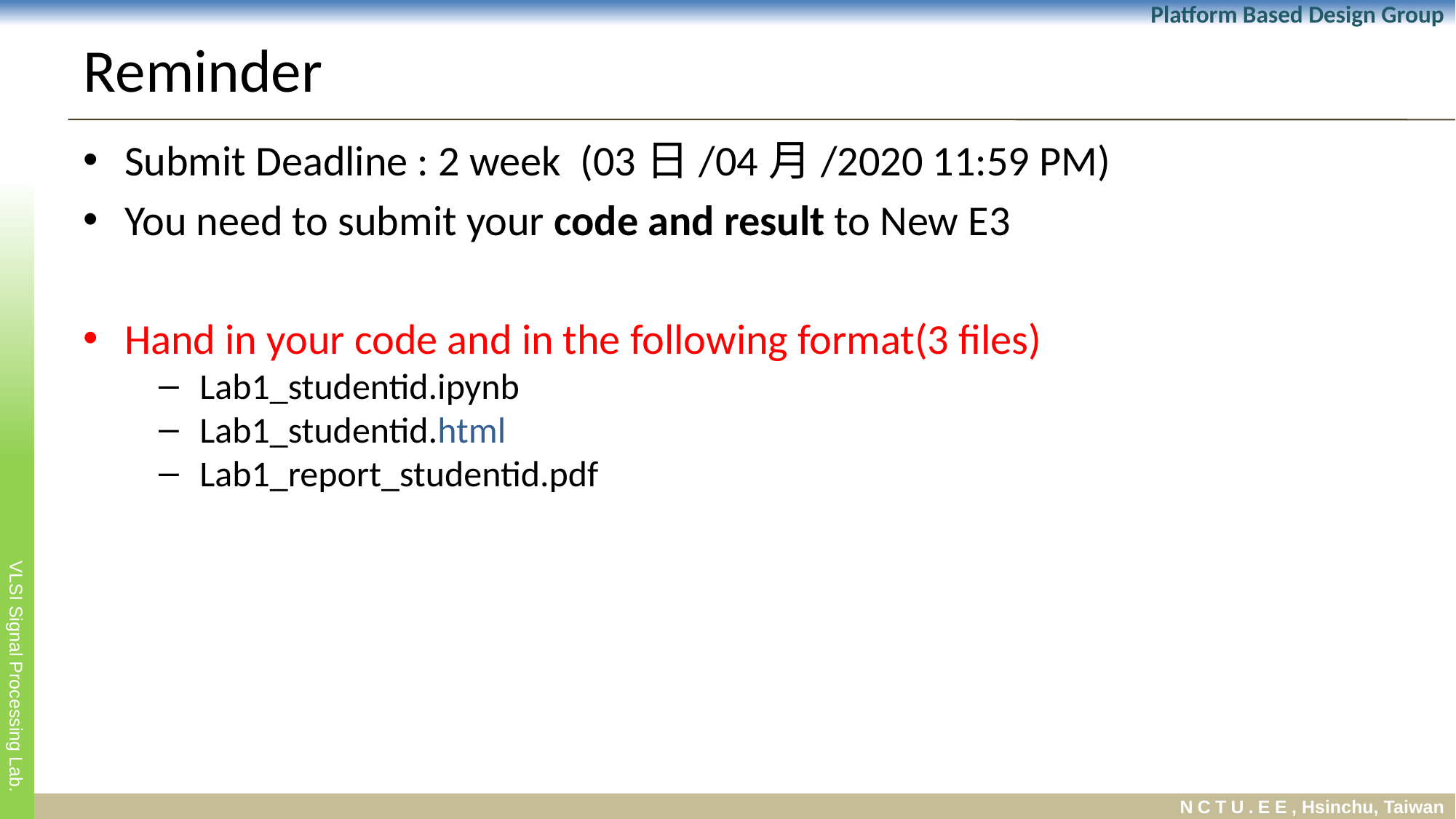

# Reminder
Submit Deadline : 2 week  (03日/04月/2020 11:59 PM)
You need to submit your code and result to New E3

Hand in your code and in the following format(3 files)
Lab1_studentid.ipynb
Lab1_studentid.html
Lab1_report_studentid.pdf